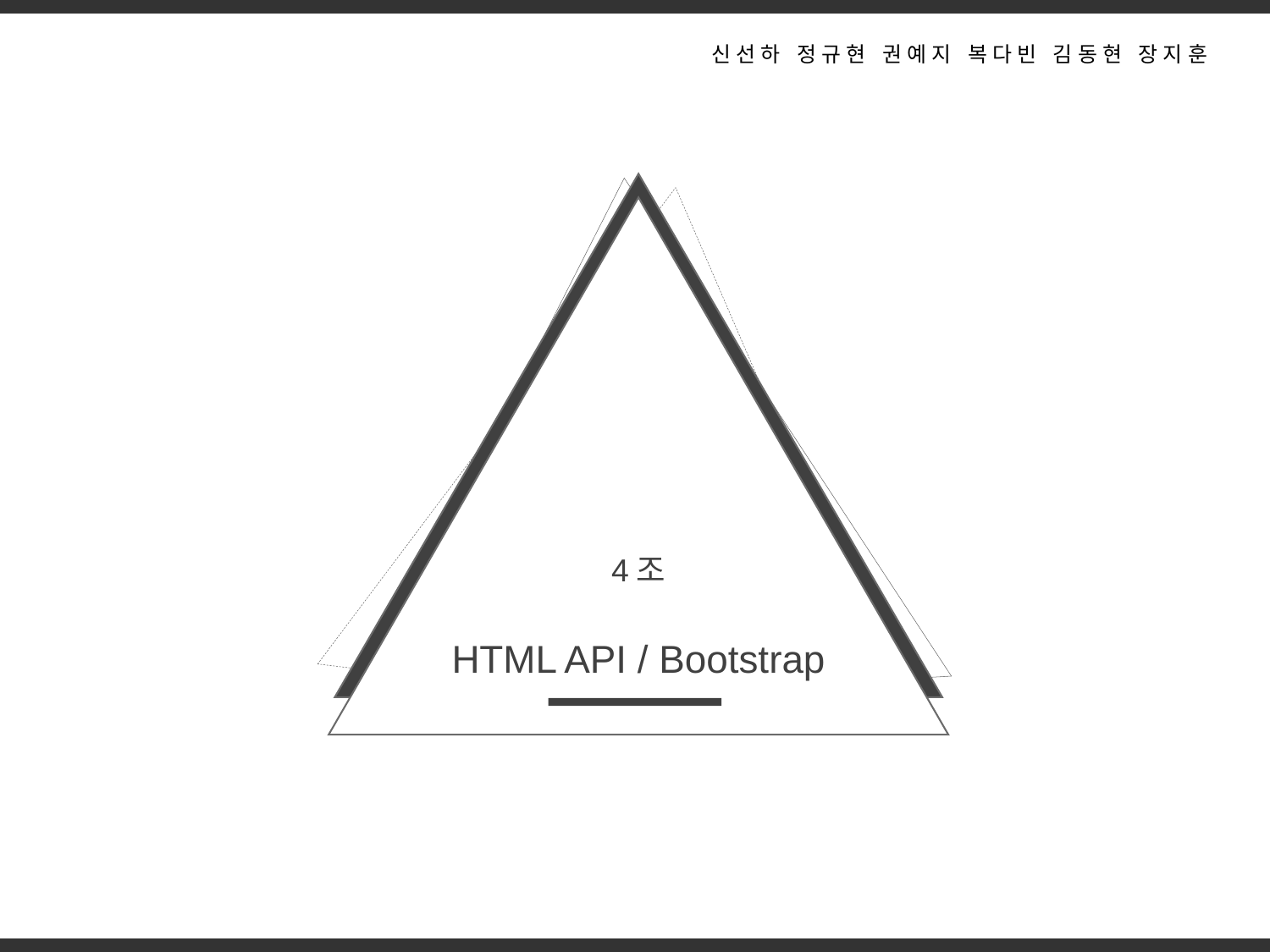

신선하 정규현 권예지 복다빈 김동현 장지훈

4조
HTML API / Bootstrap